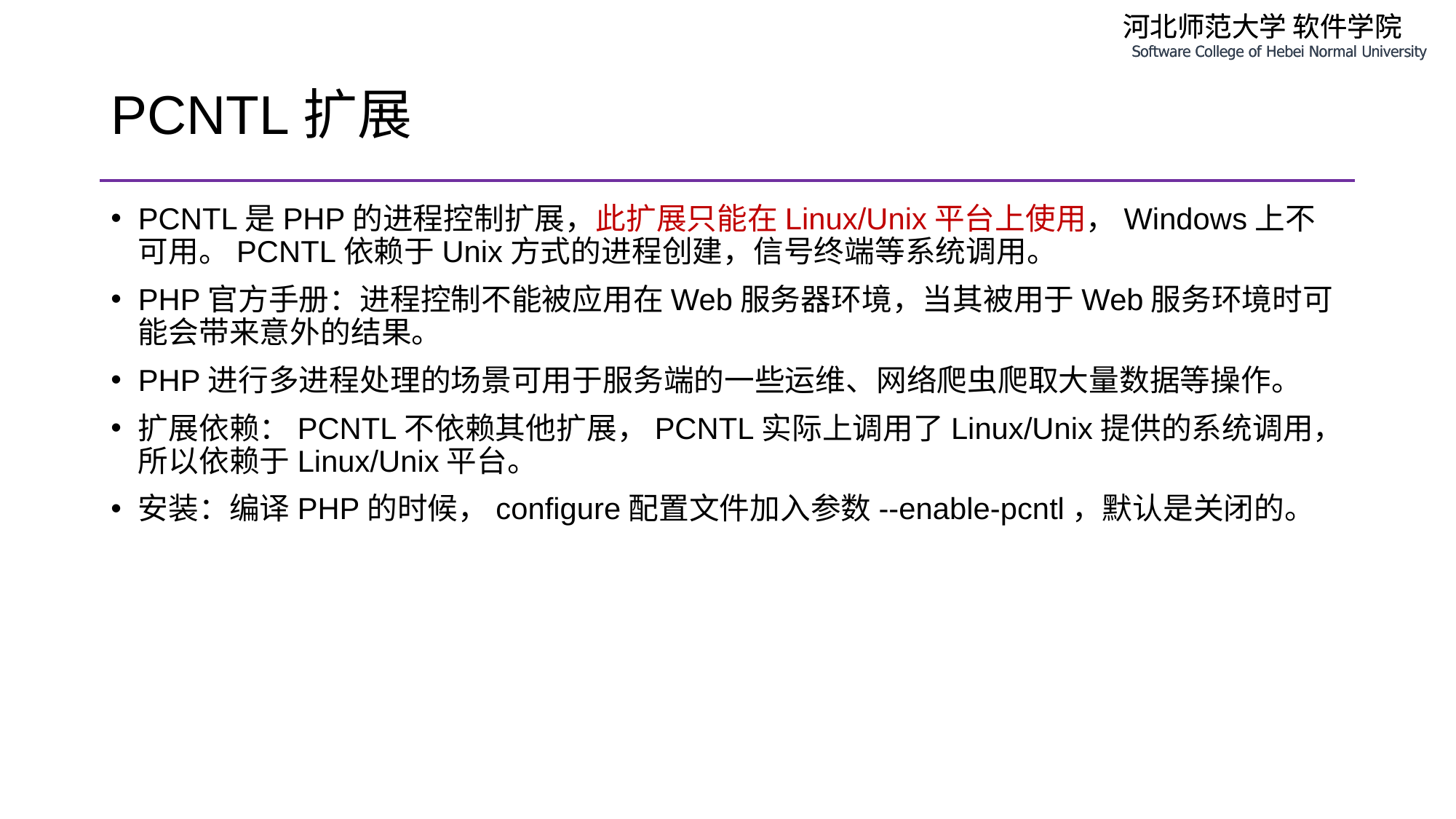

# PCNTL扩展
PCNTL是PHP的进程控制扩展，此扩展只能在Linux/Unix平台上使用，Windows上不可用。PCNTL依赖于Unix方式的进程创建，信号终端等系统调用。
PHP官方手册：进程控制不能被应用在Web服务器环境，当其被用于Web服务环境时可能会带来意外的结果。
PHP进行多进程处理的场景可用于服务端的一些运维、网络爬虫爬取大量数据等操作。
扩展依赖：PCNTL不依赖其他扩展，PCNTL实际上调用了Linux/Unix提供的系统调用，所以依赖于Linux/Unix平台。
安装：编译PHP的时候，configure配置文件加入参数--enable-pcntl，默认是关闭的。